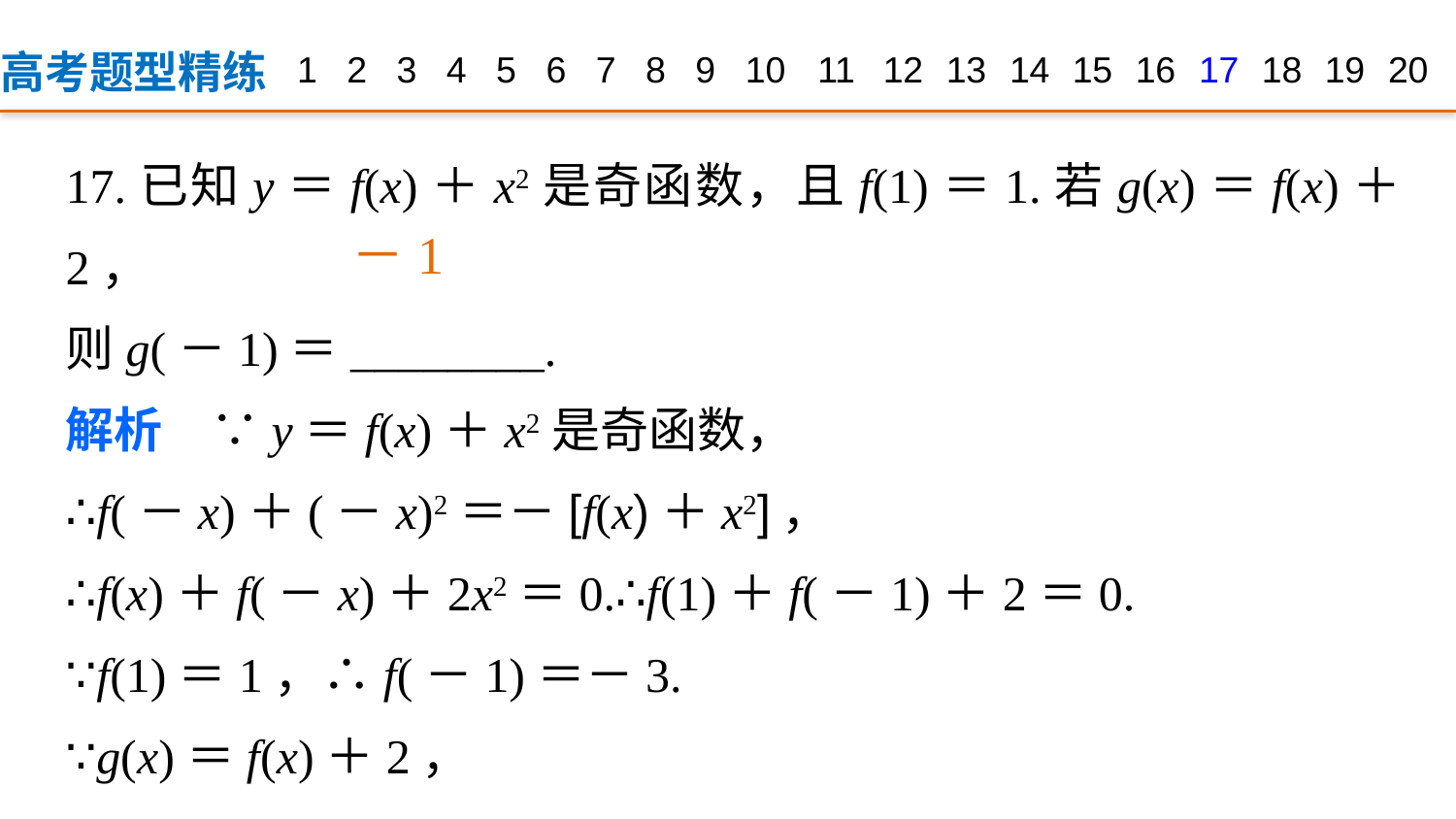

高考题型精练
1
2
3
4
5
6
7
8
9
12
13
14
15
16
17
18
19
20
10
11
17.已知y＝f(x)＋x2是奇函数，且f(1)＝1.若g(x)＝f(x)＋2，
则g(－1)＝________.
解析　∵y＝f(x)＋x2是奇函数，
∴f(－x)＋(－x)2＝－[f(x)＋x2]，
∴f(x)＋f(－x)＋2x2＝0.∴f(1)＋f(－1)＋2＝0.
∵f(1)＝1，∴f(－1)＝－3.
∵g(x)＝f(x)＋2，
∴g(－1)＝f(－1)＋2＝－3＋2＝－1.
－1